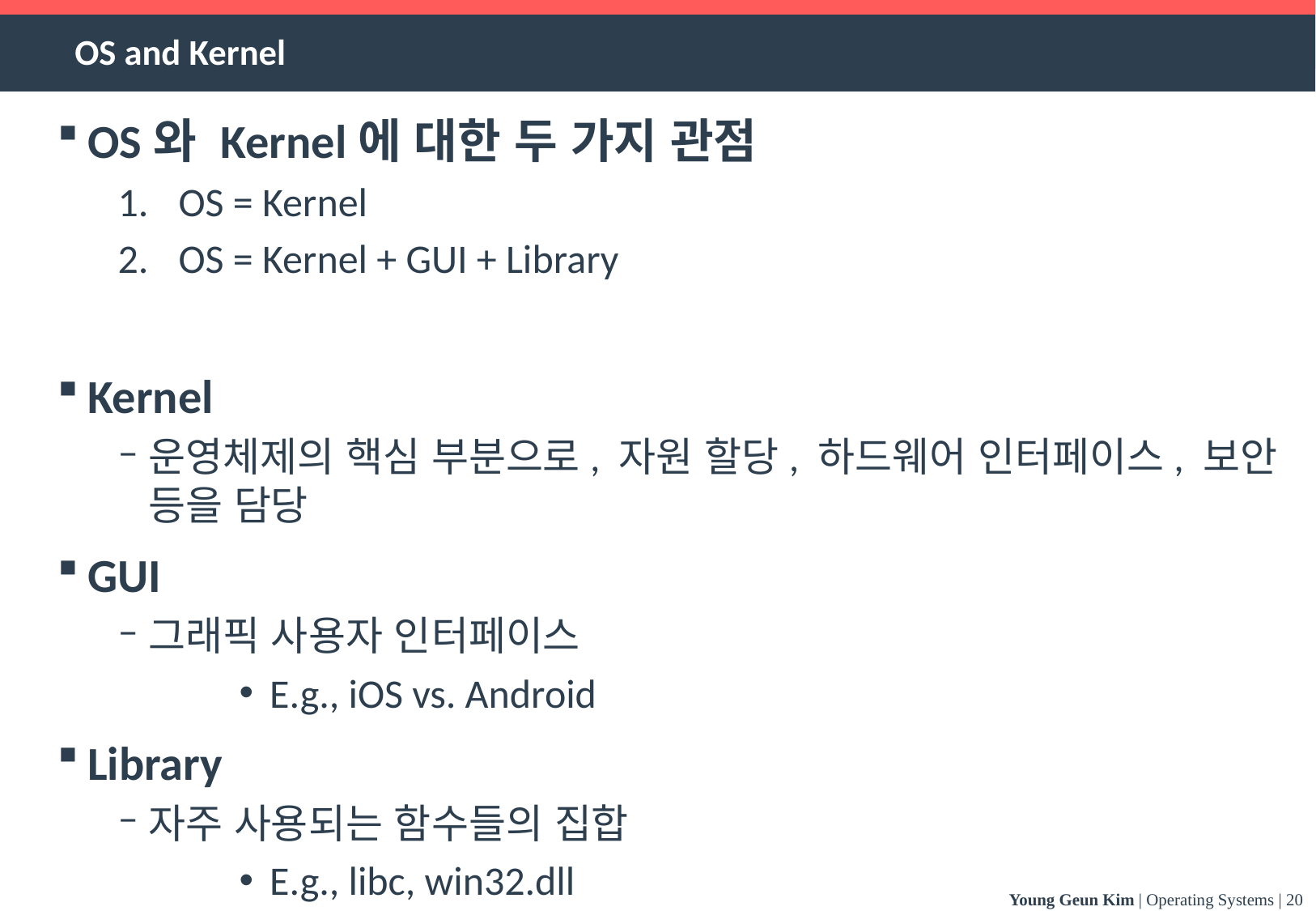

# OS and Kernel
OS와 Kernel에 대한 두 가지 관점
OS = Kernel
OS = Kernel + GUI + Library

Kernel
운영체제의 핵심 부분으로, 자원 할당, 하드웨어 인터페이스, 보안 등을 담당
GUI
그래픽 사용자 인터페이스
E.g., iOS vs. Android
Library
자주 사용되는 함수들의 집합
E.g., libc, win32.dll

Young Geun Kim | Operating Systems | 20